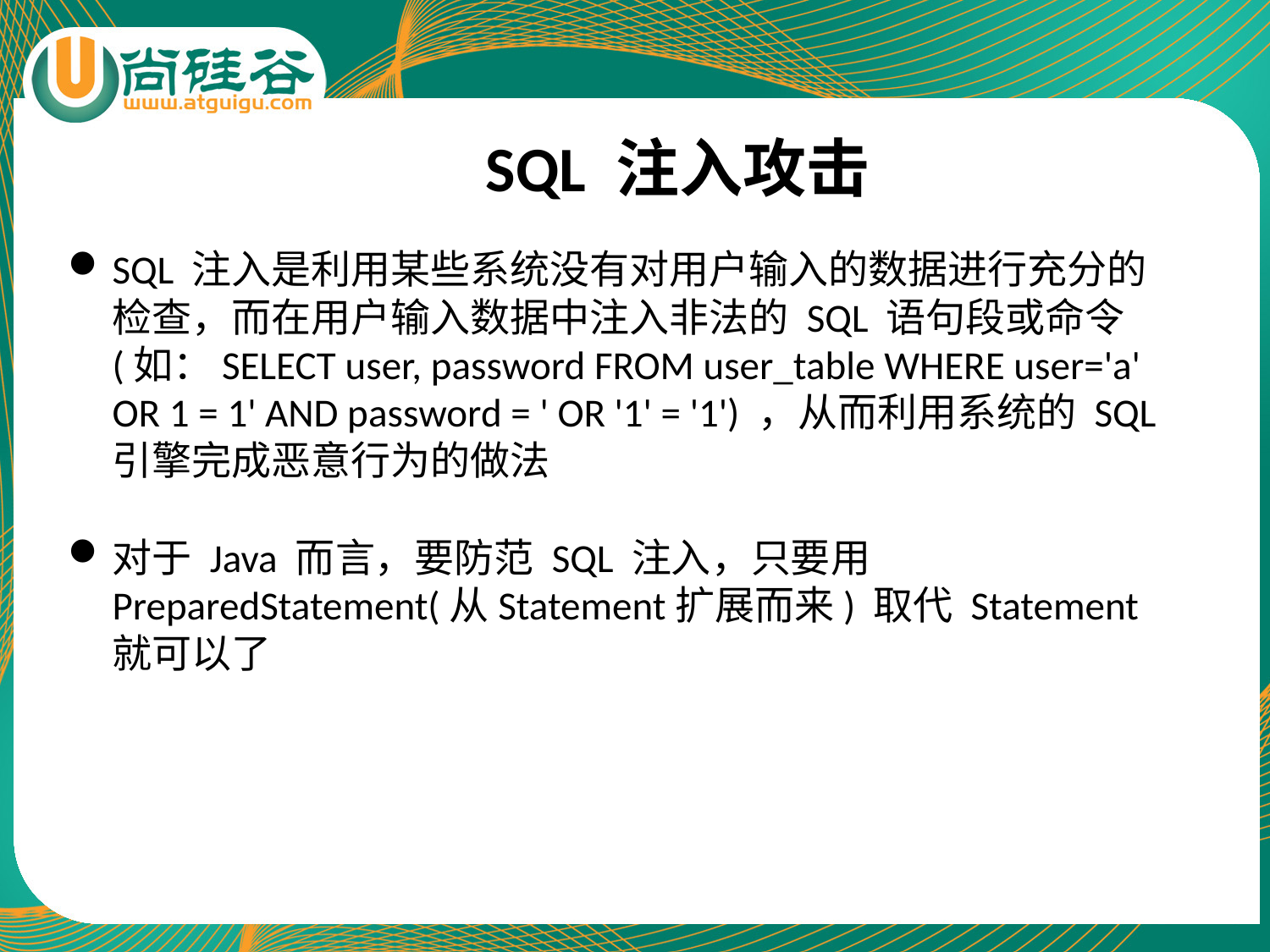

# SQL 注入攻击
SQL 注入是利用某些系统没有对用户输入的数据进行充分的检查，而在用户输入数据中注入非法的 SQL 语句段或命令(如：SELECT user, password FROM user_table WHERE user='a' OR 1 = 1' AND password = ' OR '1' = '1') ，从而利用系统的 SQL 引擎完成恶意行为的做法

对于 Java 而言，要防范 SQL 注入，只要用 PreparedStatement(从Statement扩展而来) 取代 Statement 就可以了